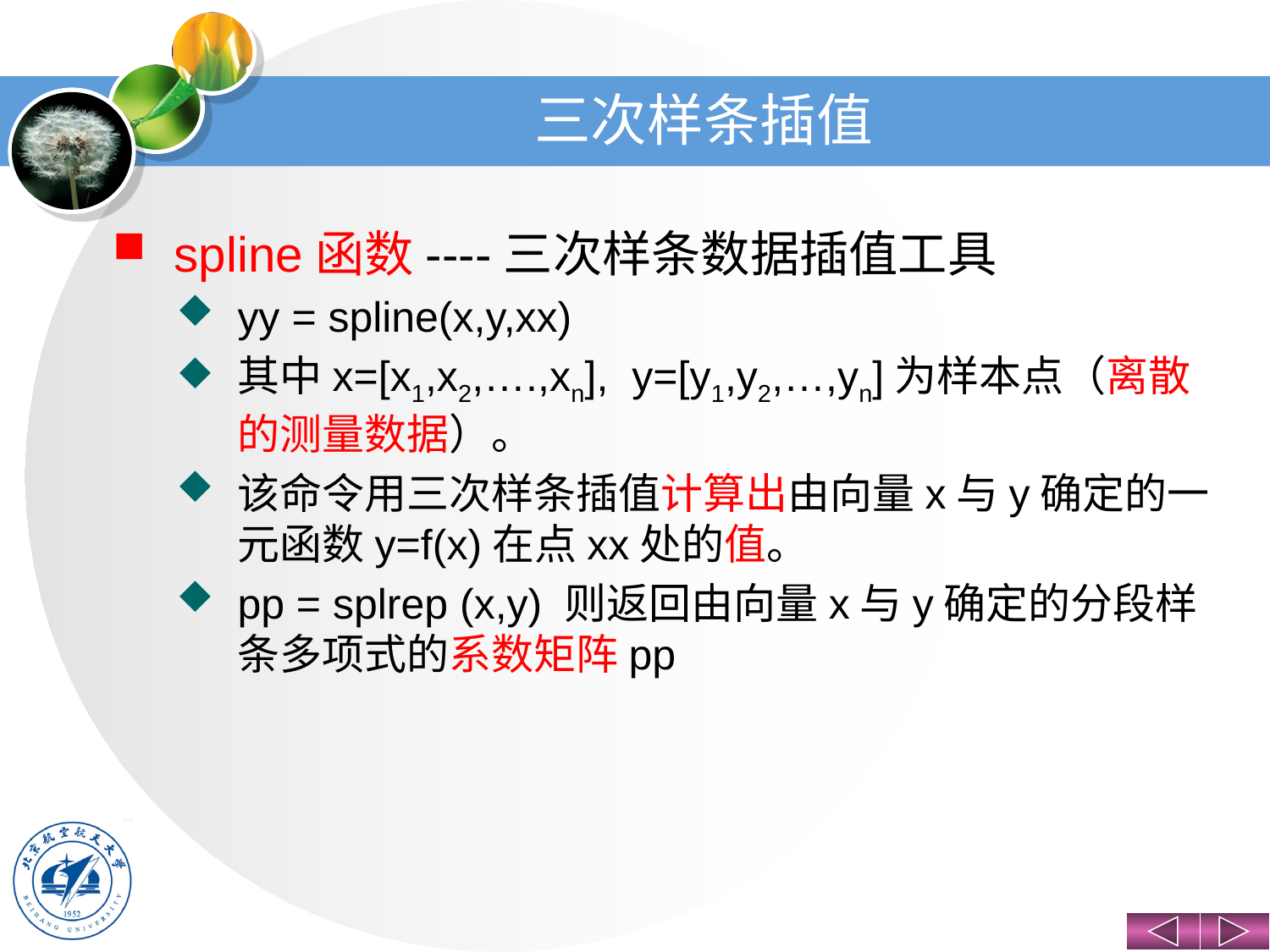

# 三次样条插值
spline函数----三次样条数据插值工具
yy = spline(x,y,xx)
其中x=[x1,x2,….,xn],  y=[y1,y2,…,yn]为样本点（离散的测量数据）。
该命令用三次样条插值计算出由向量x与y确定的一元函数y=f(x)在点xx处的值。
pp = splrep (x,y) 则返回由向量x与y确定的分段样条多项式的系数矩阵pp